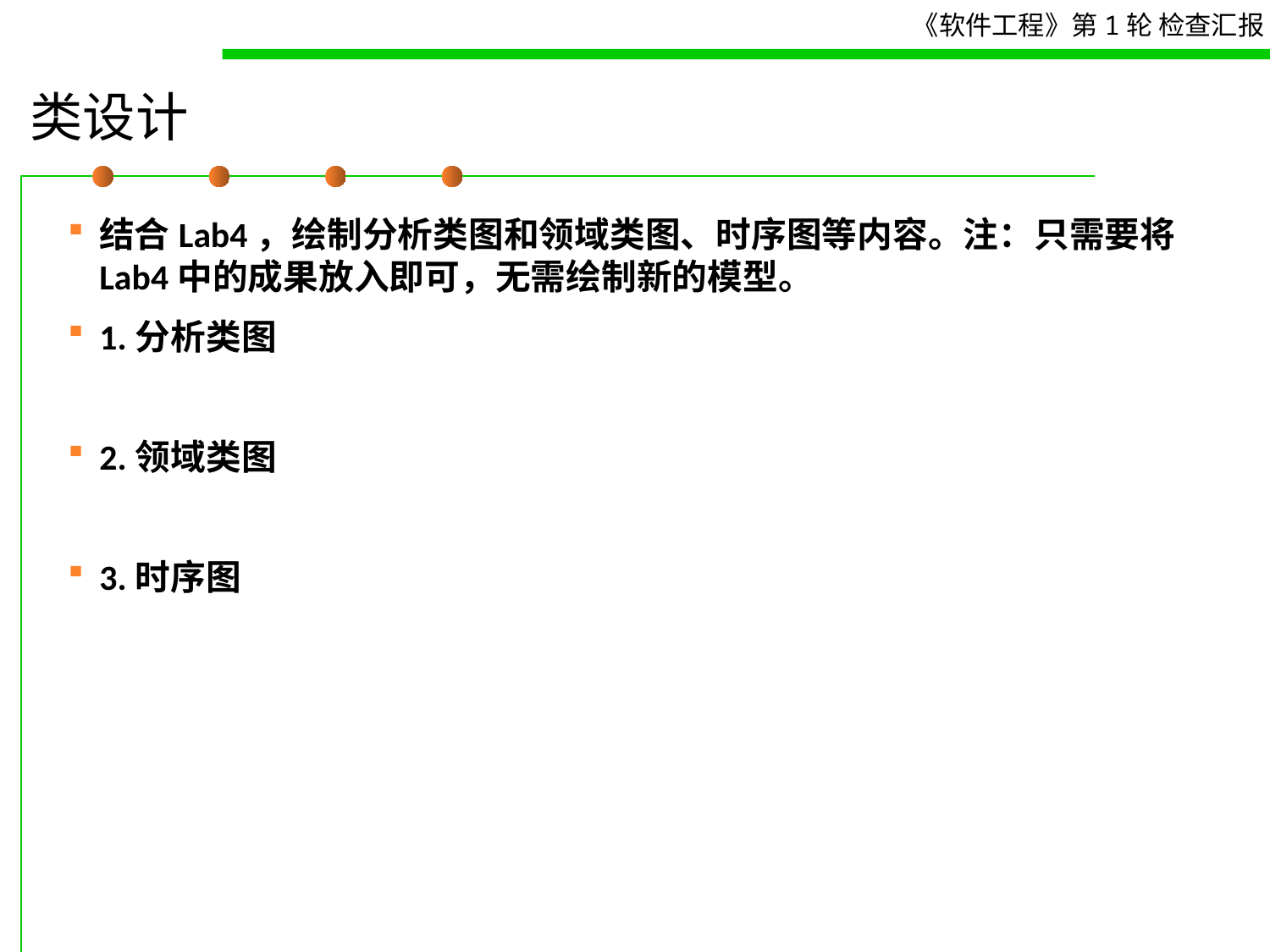

# 类设计
结合Lab4，绘制分析类图和领域类图、时序图等内容。注：只需要将Lab4中的成果放入即可，无需绘制新的模型。
1.分析类图

2.领域类图

3.时序图